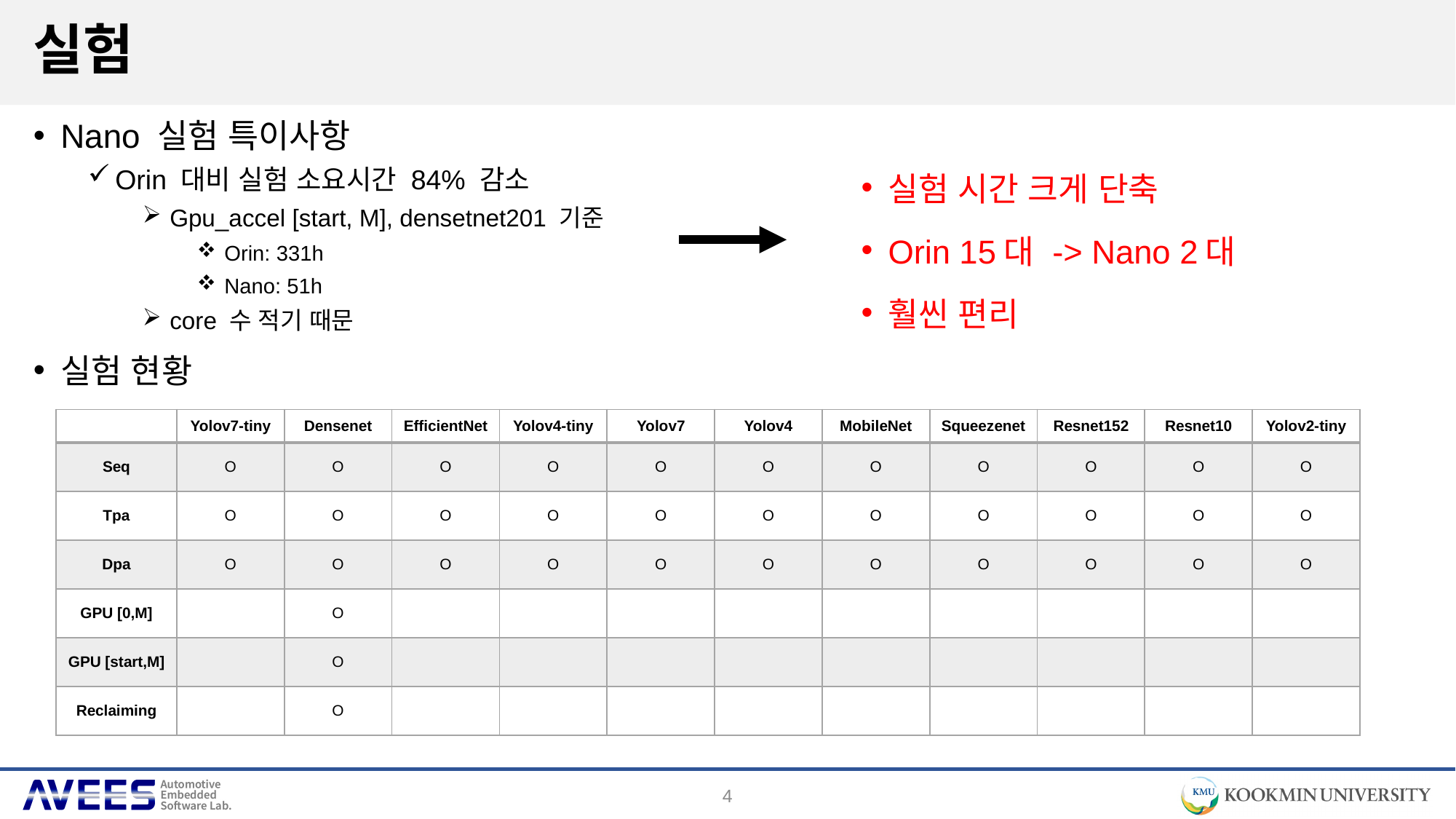

# 실험
Nano 실험 특이사항
Orin 대비 실험 소요시간 84% 감소
Gpu_accel [start, M], densetnet201 기준
Orin: 331h
Nano: 51h
core 수 적기 때문
실험 현황
실험 시간 크게 단축
Orin 15대 -> Nano 2대
훨씬 편리
|  | Yolov7-tiny | Densenet | EfficientNet | Yolov4-tiny | Yolov7 | Yolov4 | MobileNet | Squeezenet | Resnet152 | Resnet10 | Yolov2-tiny |
| --- | --- | --- | --- | --- | --- | --- | --- | --- | --- | --- | --- |
| Seq | O | O | O | O | O | O | O | O | O | O | O |
| Tpa | O | O | O | O | O | O | O | O | O | O | O |
| Dpa | O | O | O | O | O | O | O | O | O | O | O |
| GPU [0,M] |  | O |  |  |  |  |  |  |  |  |  |
| GPU [start,M] |  | O |  |  |  |  |  |  |  |  |  |
| Reclaiming |  | O |  |  |  |  |  |  |  |  |  |
4